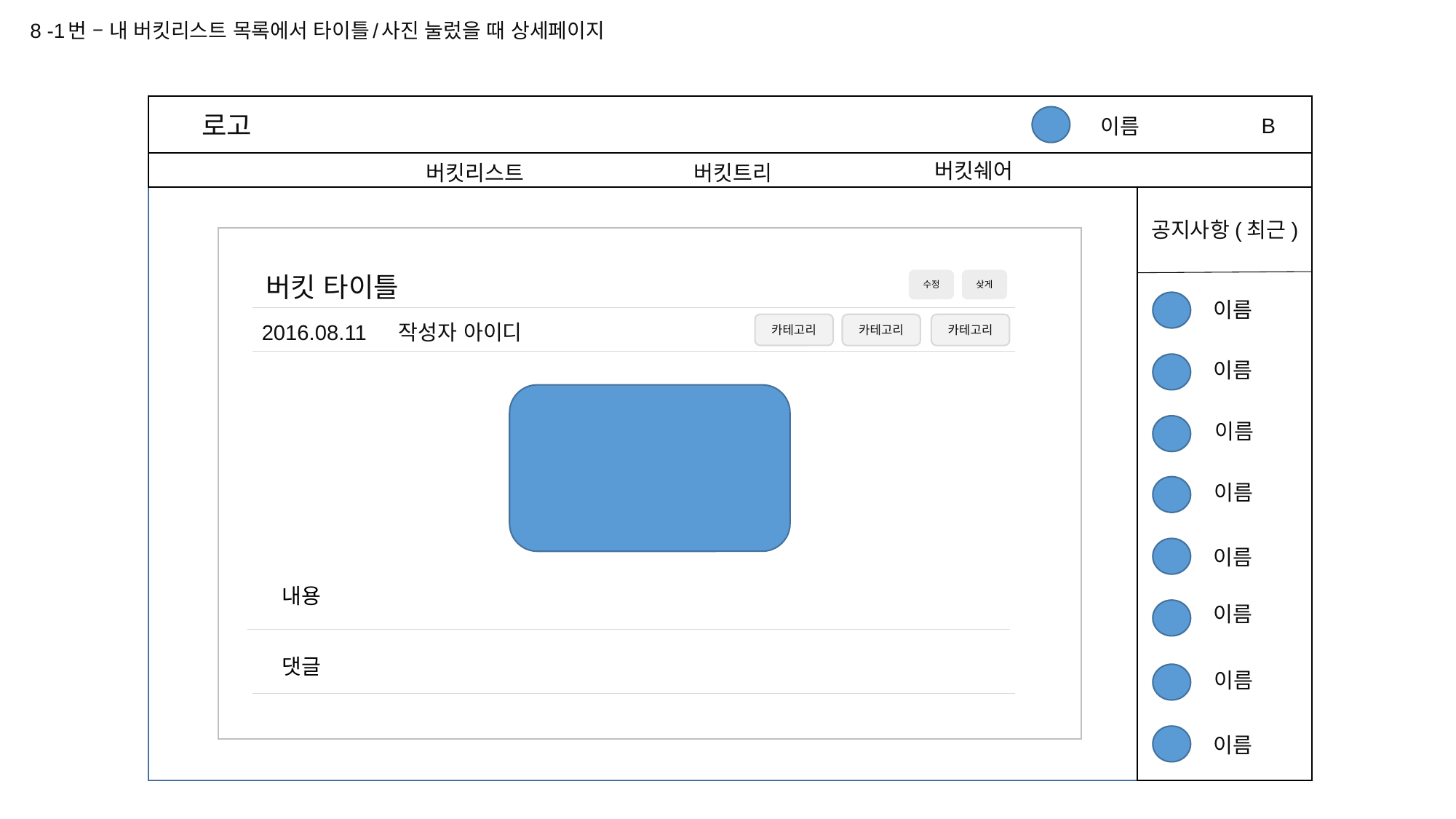

# 8 -1번 – 내 버킷리스트 목록에서 타이틀/사진 눌렀을 때 상세페이지

로고
B
이름
버킷쉐어

버킷리스트
버킷트리

공지사항(최근)

버킷 타이틀
수정
샂게
이름

2016.08.11
작성자 아이디
카테고리
카테고리
카테고리
이름

이름

이름

이름
내용
이름

댓글
이름

이름